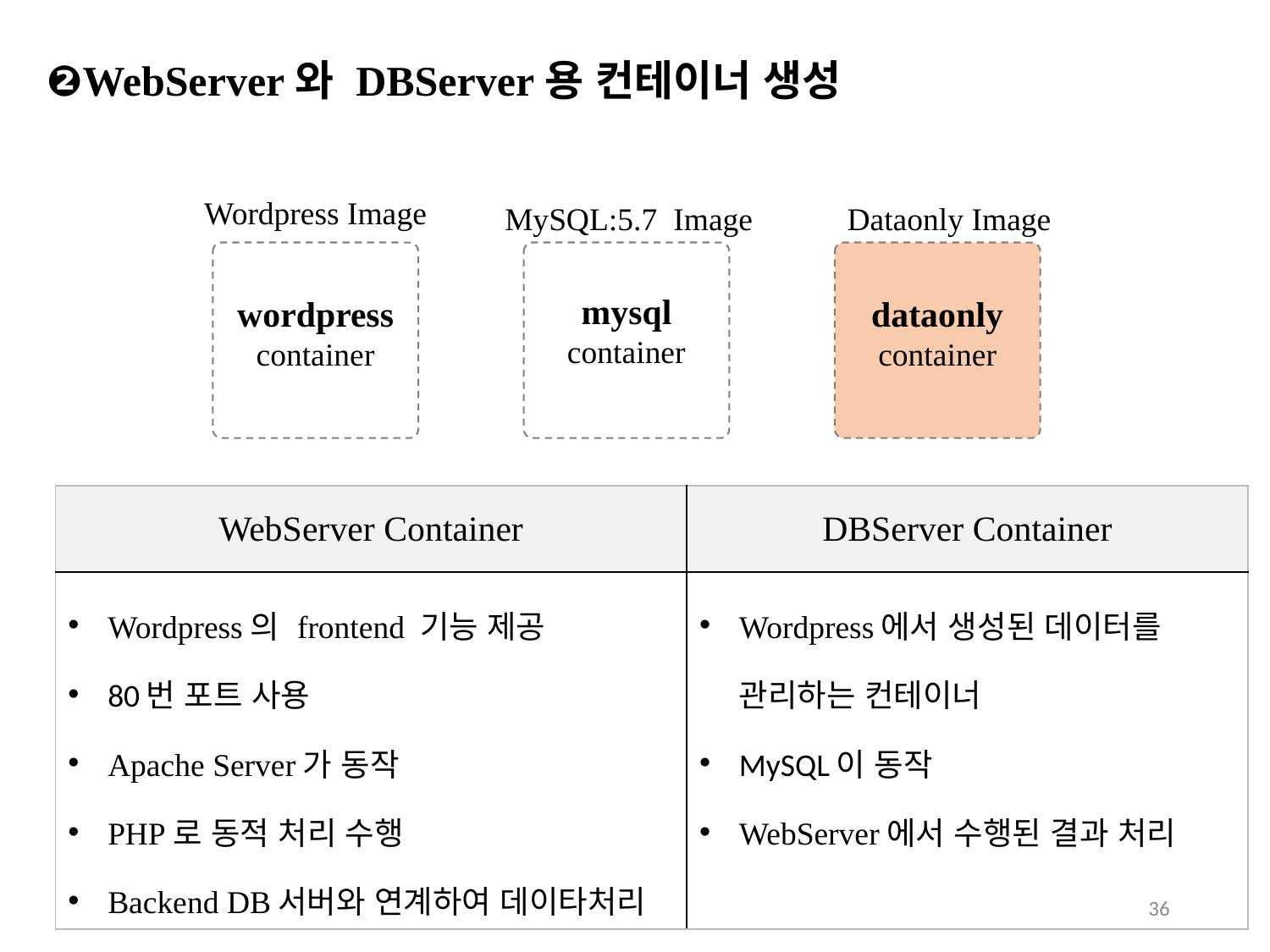

# ❷WebServer와 DBServer용 컨테이너 생성
Wordpress Image
MySQL:5.7  Image
Dataonly Image

mysql
container
wordpress
container
dataonly
container
| WebServer Container | DBServer Container |
| --- | --- |
| Wordpress의 frontend 기능 제공 80번 포트 사용 Apache Server가 동작 PHP로 동적 처리 수행 Backend DB서버와 연계하여 데이타처리 | Wordpress에서 생성된 데이터를 관리하는 컨테이너 MySQL이 동작 WebServer에서 수행된 결과 처리 |
36